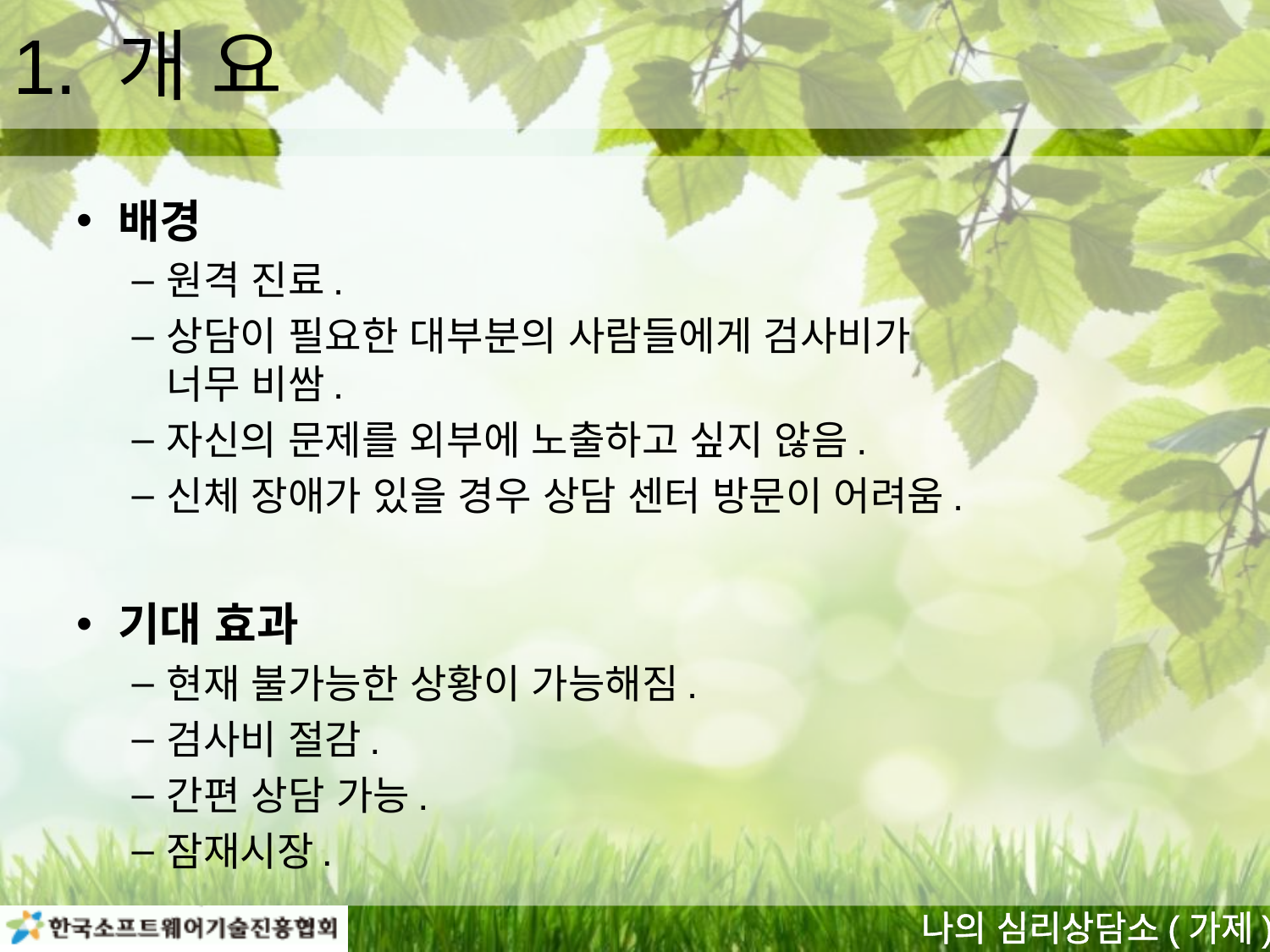

# 1. 개 요
배경
원격 진료.
상담이 필요한 대부분의 사람들에게 검사비가
너무 비쌈.
자신의 문제를 외부에 노출하고 싶지 않음.
신체 장애가 있을 경우 상담 센터 방문이 어려움.

기대 효과
현재 불가능한 상황이 가능해짐.
검사비 절감.
간편 상담 가능.
잠재시장.